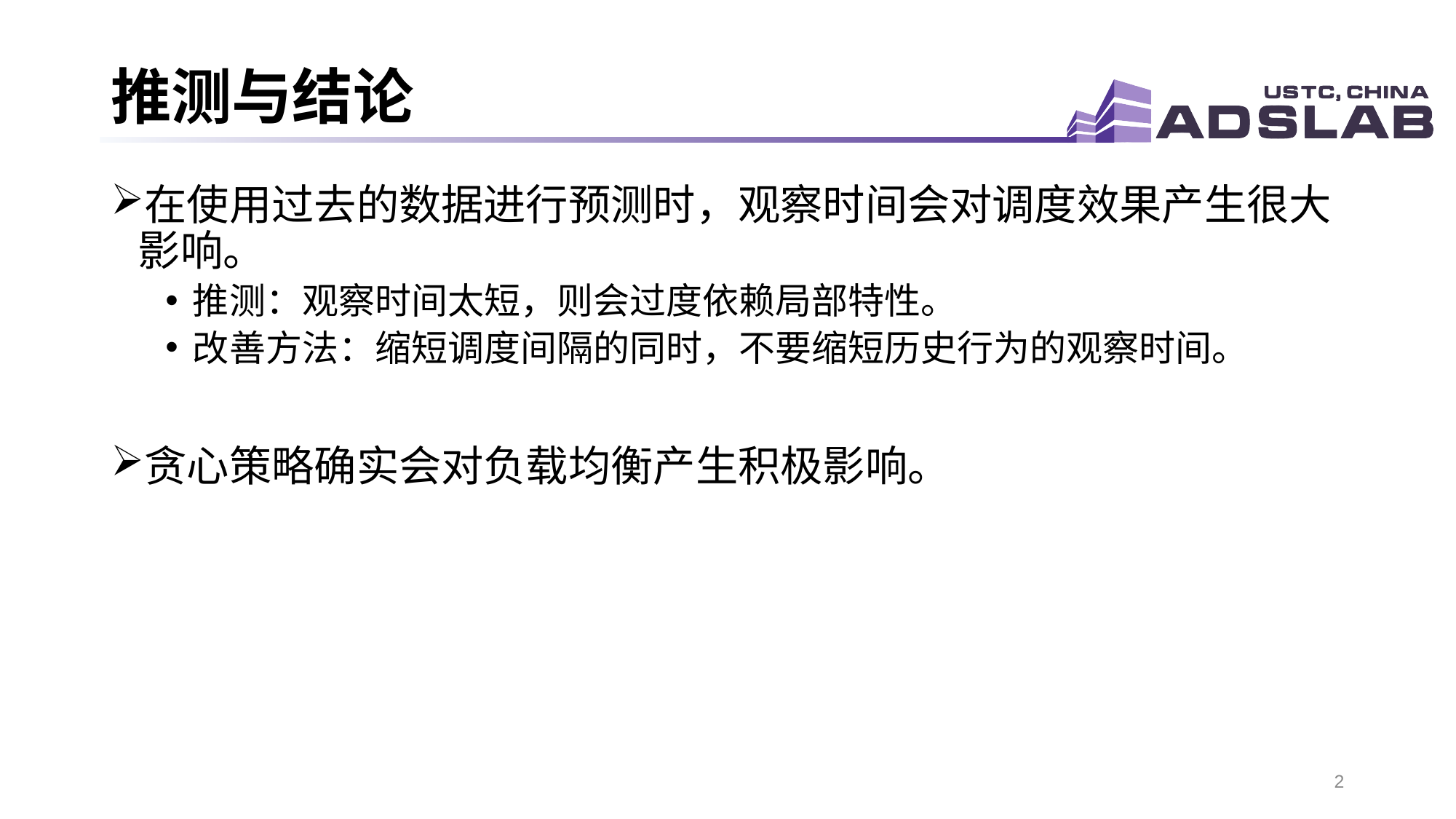

# 推测与结论
在使用过去的数据进行预测时，观察时间会对调度效果产生很大影响。
推测：观察时间太短，则会过度依赖局部特性。
改善方法：缩短调度间隔的同时，不要缩短历史行为的观察时间。

贪心策略确实会对负载均衡产生积极影响。

2